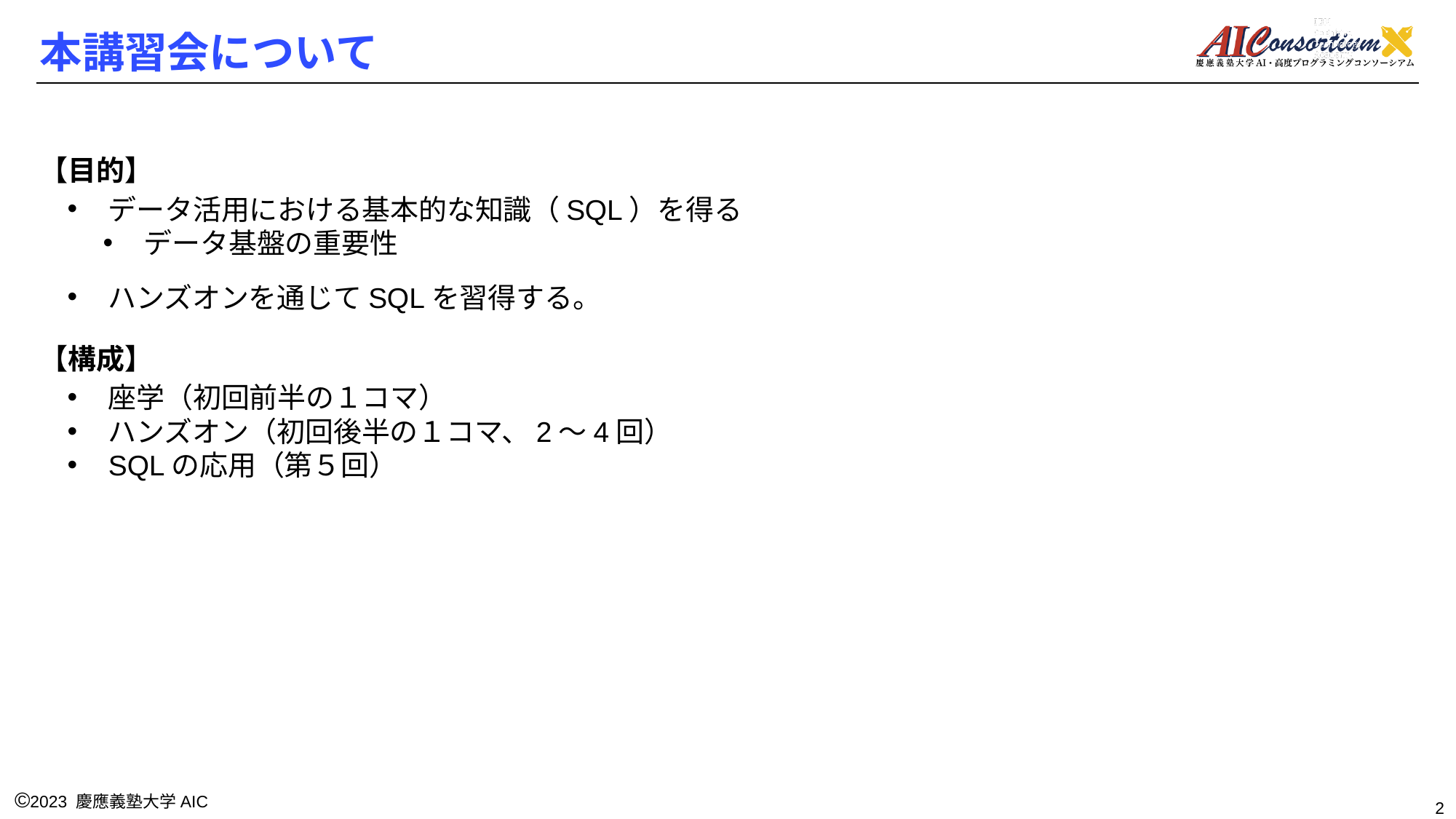

# 本講習会について

【目的】
データ活用における基本的な知識（SQL）を得る
データ基盤の重要性
ハンズオンを通じてSQLを習得する。
【構成】
座学（初回前半の１コマ）
ハンズオン（初回後半の１コマ、2～4回）
SQLの応用（第５回）
2